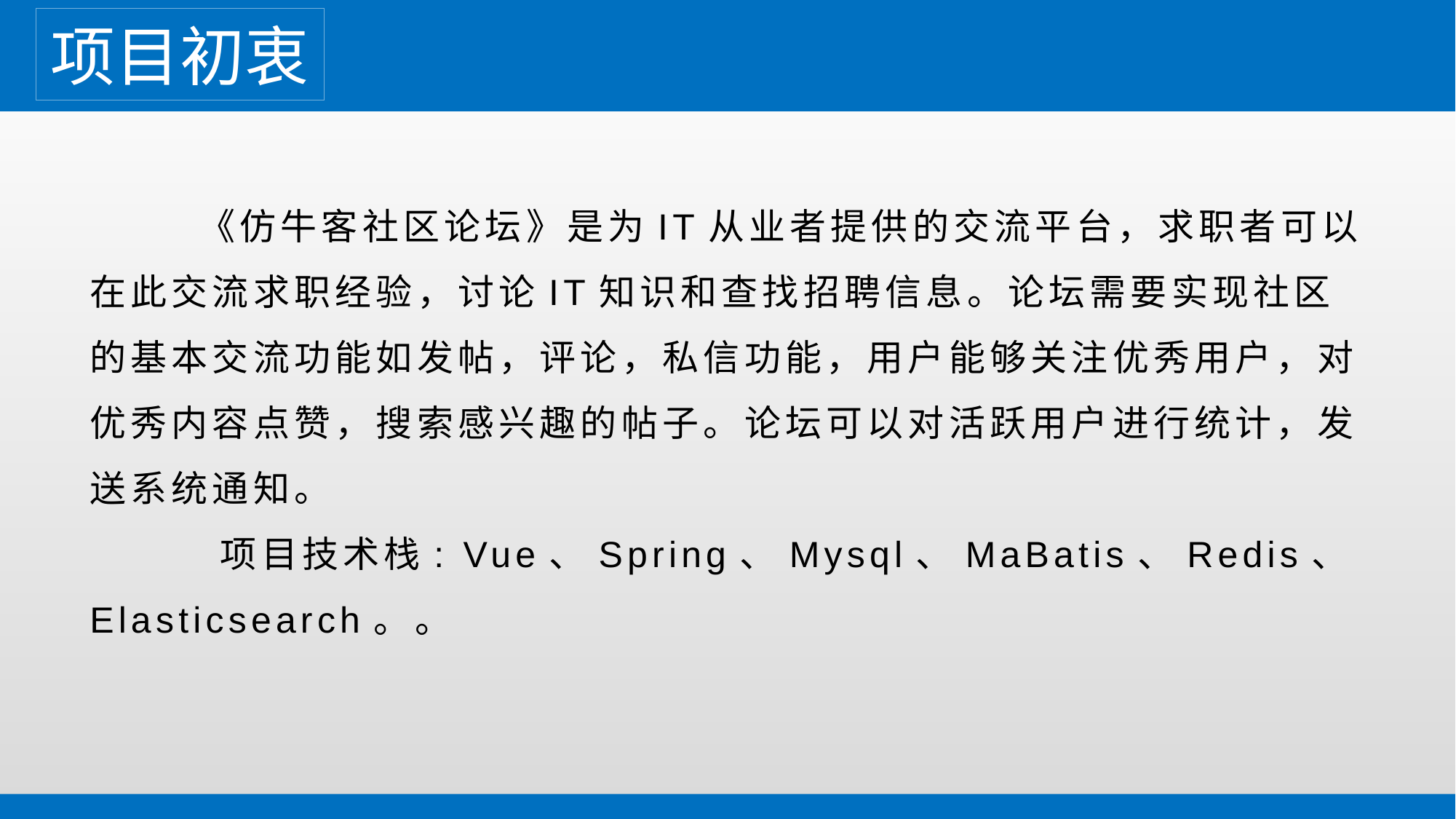

项目初衷

	《仿牛客社区论坛》是为IT从业者提供的交流平台，求职者可以在此交流求职经验，讨论IT知识和查找招聘信息。论坛需要实现社区的基本交流功能如发帖，评论，私信功能，用户能够关注优秀用户，对优秀内容点赞，搜索感兴趣的帖子。论坛可以对活跃用户进行统计，发送系统通知。
	 项目技术栈: Vue、Spring、Mysql、MaBatis、Redis、Elasticsearch。。